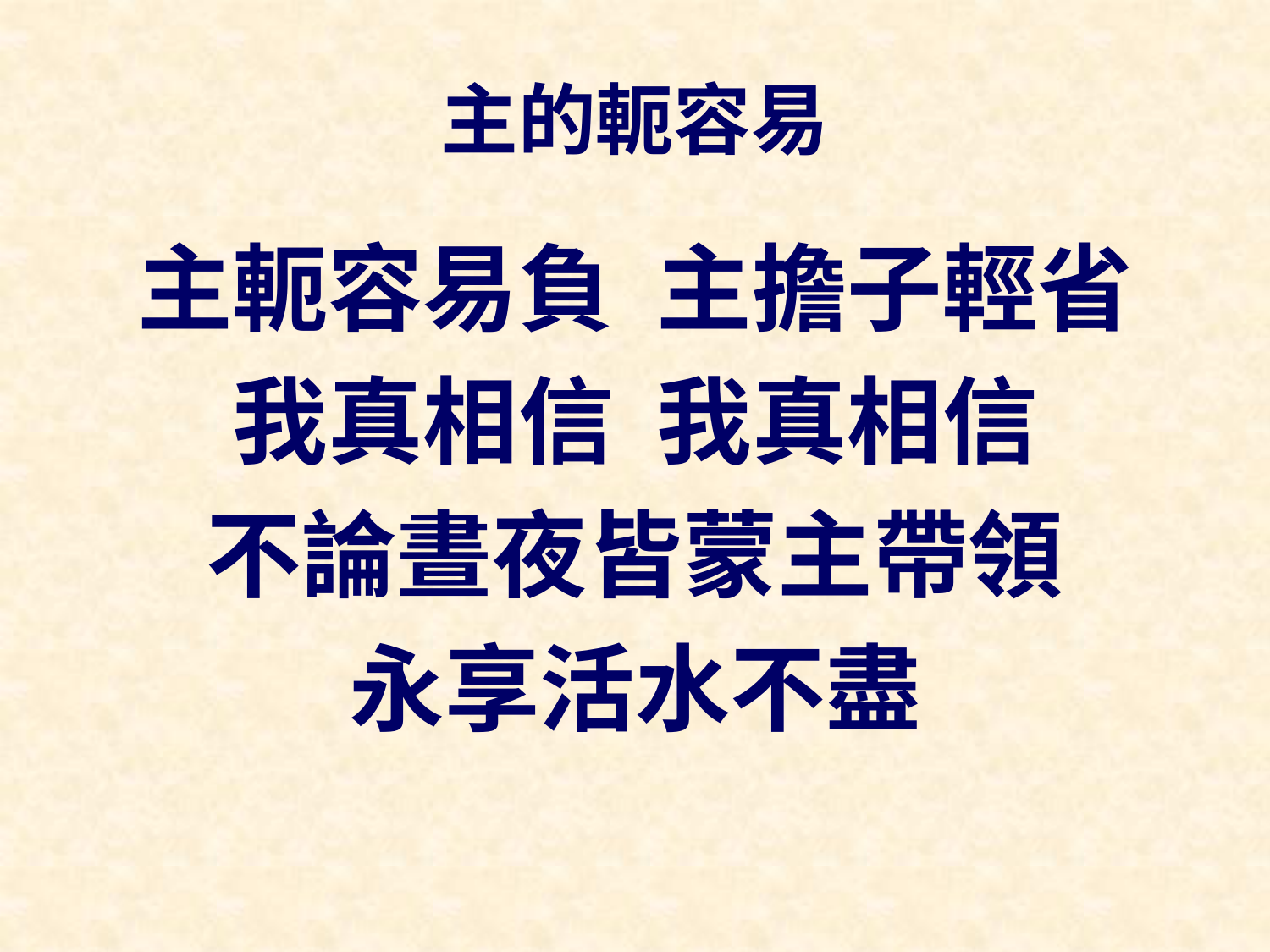

# 主的軛容易
主軛容易負  主擔子輕省
我真相信  我真相信
不論晝夜皆蒙主帶領
永享活水不盡